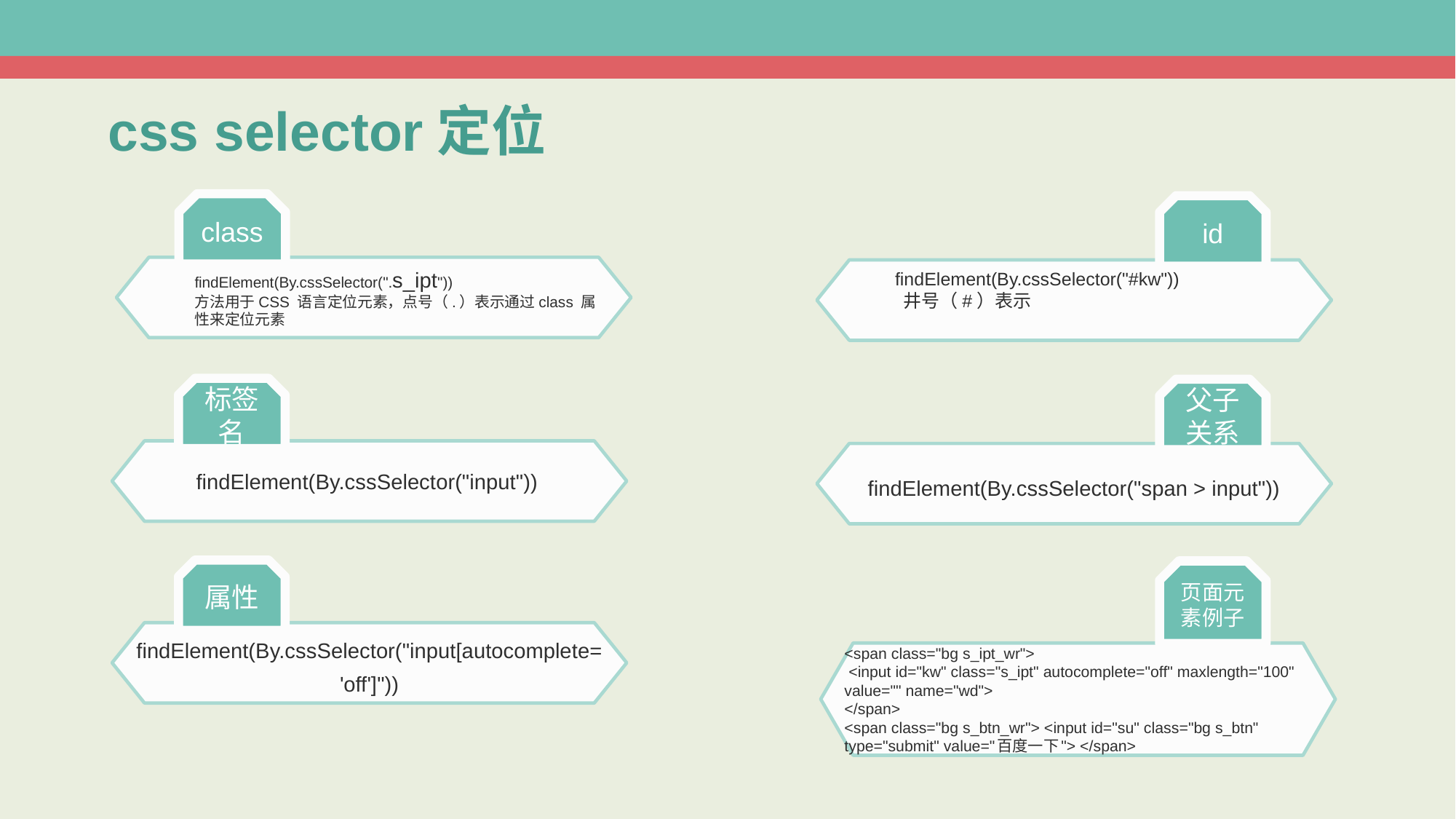

css selector定位

class
findElement(By.cssSelector(".s_ipt"))
方法用于CSS 语言定位元素，点号（.）表示通过class 属性来定位元素
id
findElement(By.cssSelector("#kw"))
 井号（#）表示

标签名
 findElement(By.cssSelector("input"))
父子关系
findElement(By.cssSelector("span > input"))
属性
findElement(By.cssSelector("input[autocomplete='off']"))
页面元素例子
<span class="bg s_ipt_wr">
 <input id="kw" class="s_ipt" autocomplete="off" maxlength="100" value="" name="wd">
</span>
<span class="bg s_btn_wr"> <input id="su" class="bg s_btn" type="submit" value="百度一下"> </span>